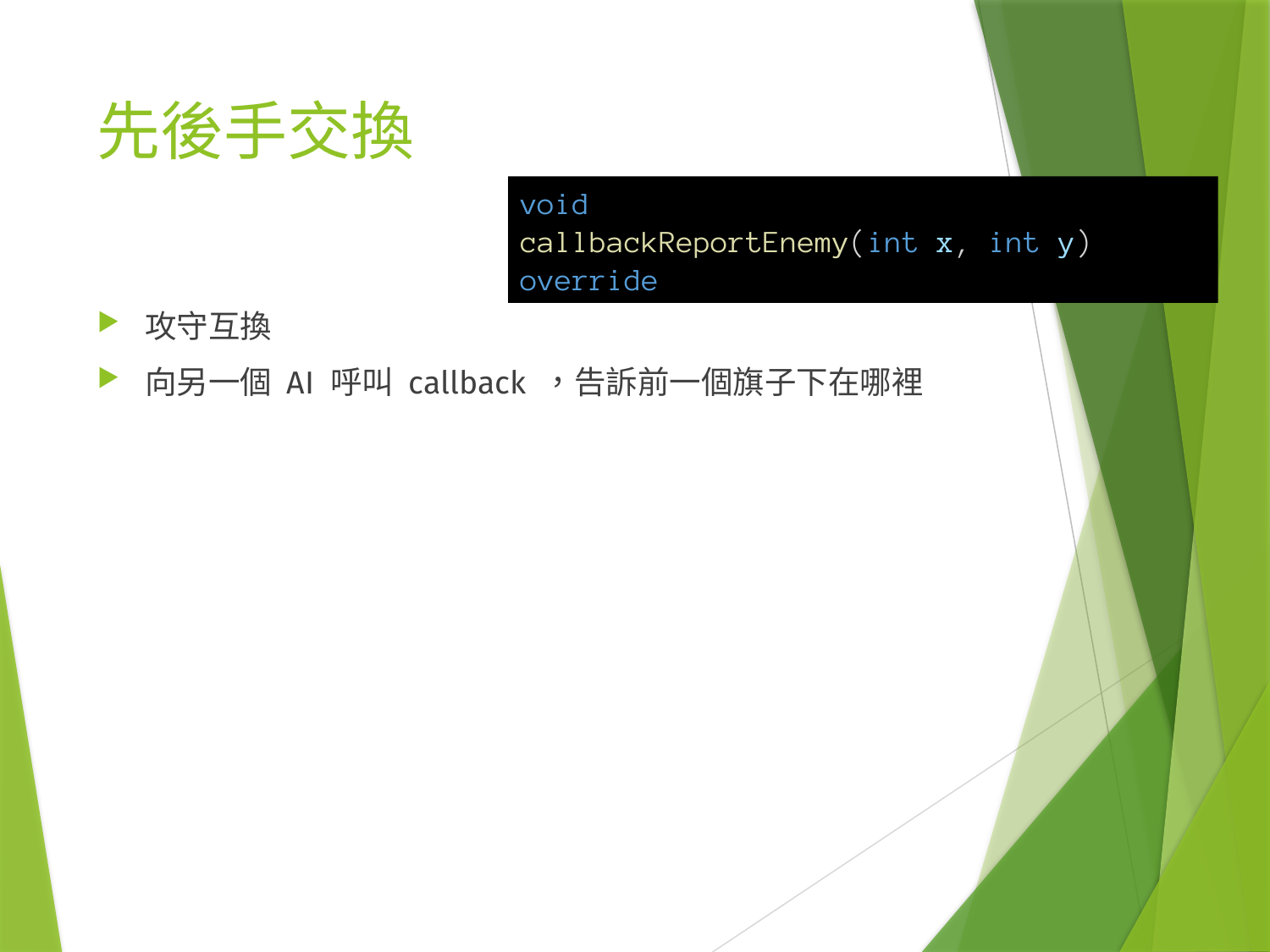

# 先後手交換
void
callbackReportEnemy(int x, int y)
override
攻守互換
向另一個 AI 呼叫 callback ，告訴前一個旗子下在哪裡